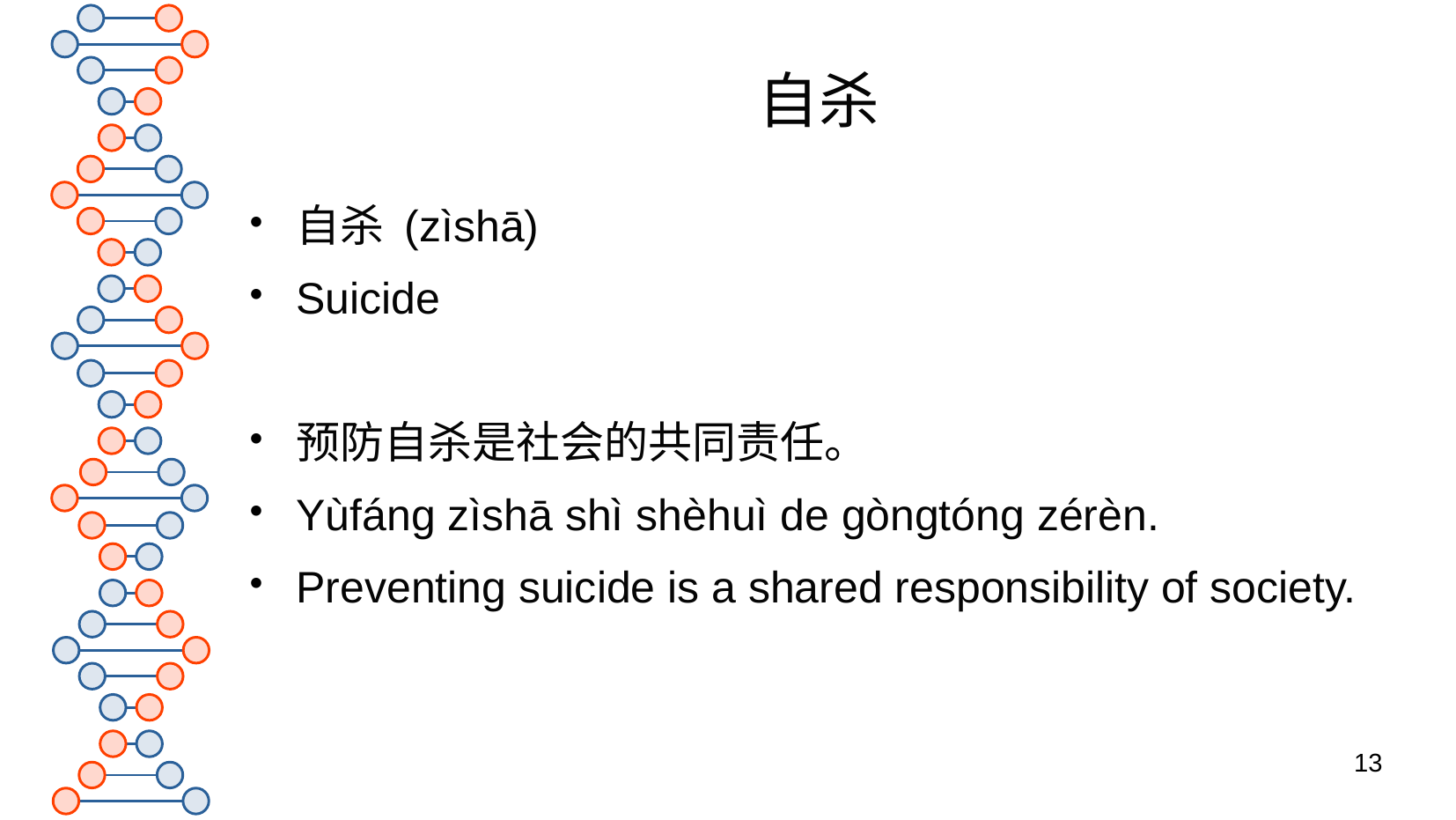

# 自杀
自杀 (zìshā)
Suicide

预防自杀是社会的共同责任。
Yùfáng zìshā shì shèhuì de gòngtóng zérèn.
Preventing suicide is a shared responsibility of society.

13